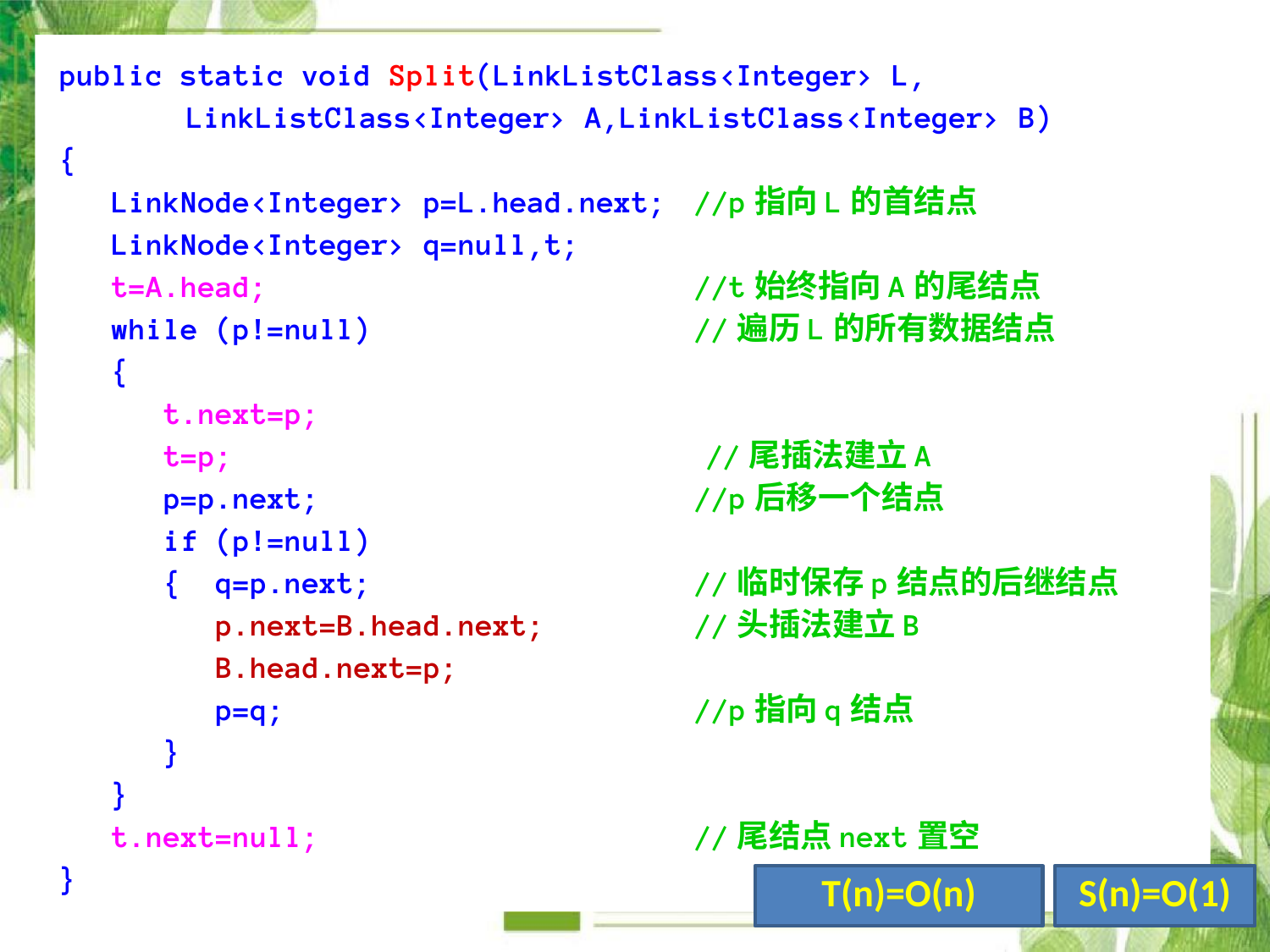

public static void Split(LinkListClass<Integer> L,
	LinkListClass<Integer> A,LinkListClass<Integer> B)
{
   LinkNode<Integer> p=L.head.next;	//p指向L的首结点
   LinkNode<Integer> q=null,t;
   t=A.head;				//t始终指向A的尾结点
   while (p!=null)			//遍历L的所有数据结点
   {
      t.next=p;
      t=p;			        //尾插法建立A
      p=p.next;			//p后移一个结点
      if (p!=null)
      {  q=p.next;			//临时保存p结点的后继结点
         p.next=B.head.next;		//头插法建立B
         B.head.next=p;
         p=q;				//p指向q结点
      }
   }
   t.next=null;			//尾结点next置空
}
S(n)=O(1)
T(n)=O(n)